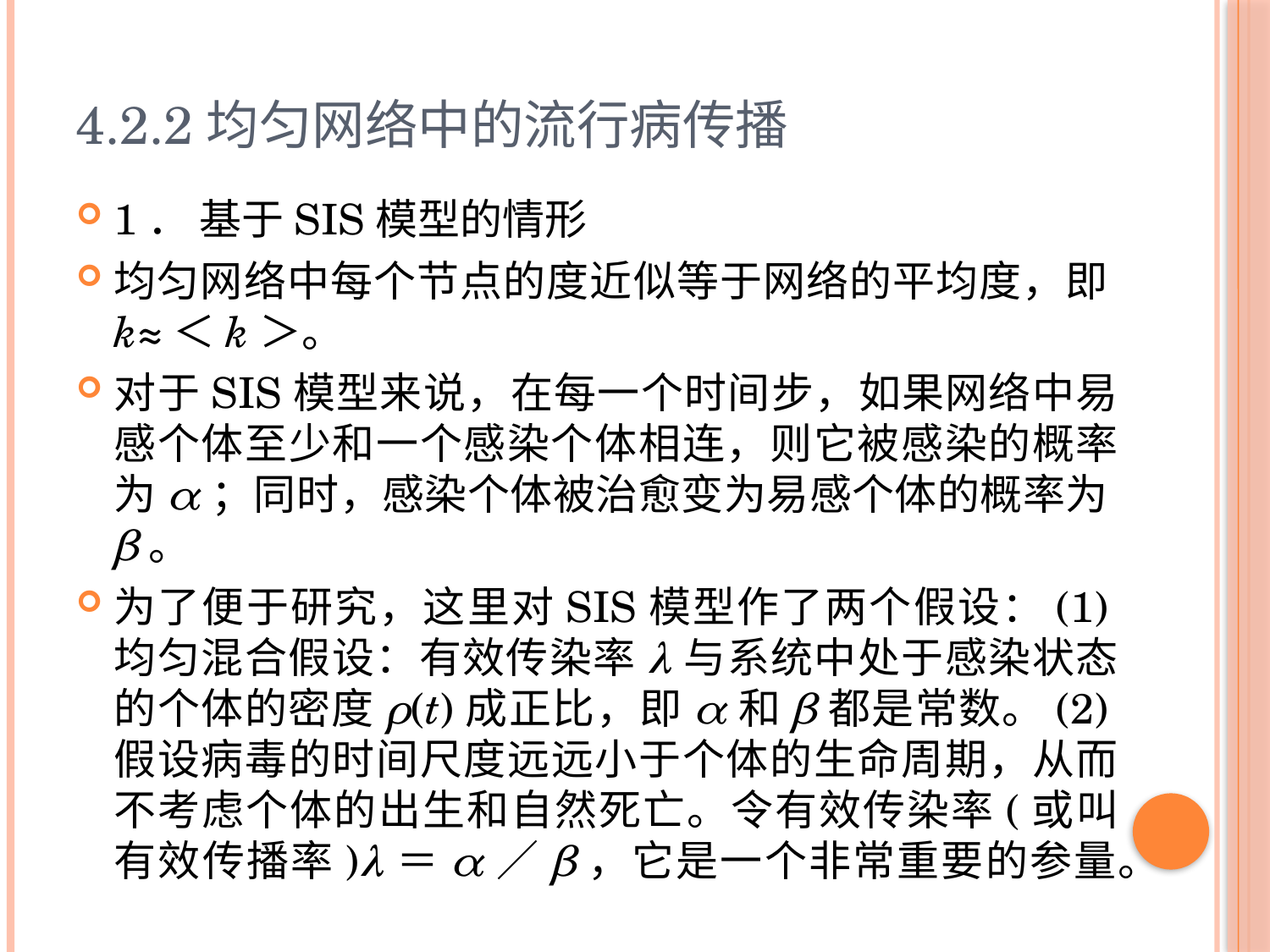

# 4.2.2均匀网络中的流行病传播
1． 基于SIS模型的情形
均匀网络中每个节点的度近似等于网络的平均度，即k≈＜k＞。
对于SIS模型来说，在每一个时间步，如果网络中易感个体至少和一个感染个体相连，则它被感染的概率为α；同时，感染个体被治愈变为易感个体的概率为β。
为了便于研究，这里对SIS模型作了两个假设：(1)均匀混合假设：有效传染率λ与系统中处于感染状态的个体的密度ρ(t)成正比，即α和β都是常数。(2)假设病毒的时间尺度远远小于个体的生命周期，从而不考虑个体的出生和自然死亡。令有效传染率(或叫有效传播率)λ＝α／β，它是一个非常重要的参量。